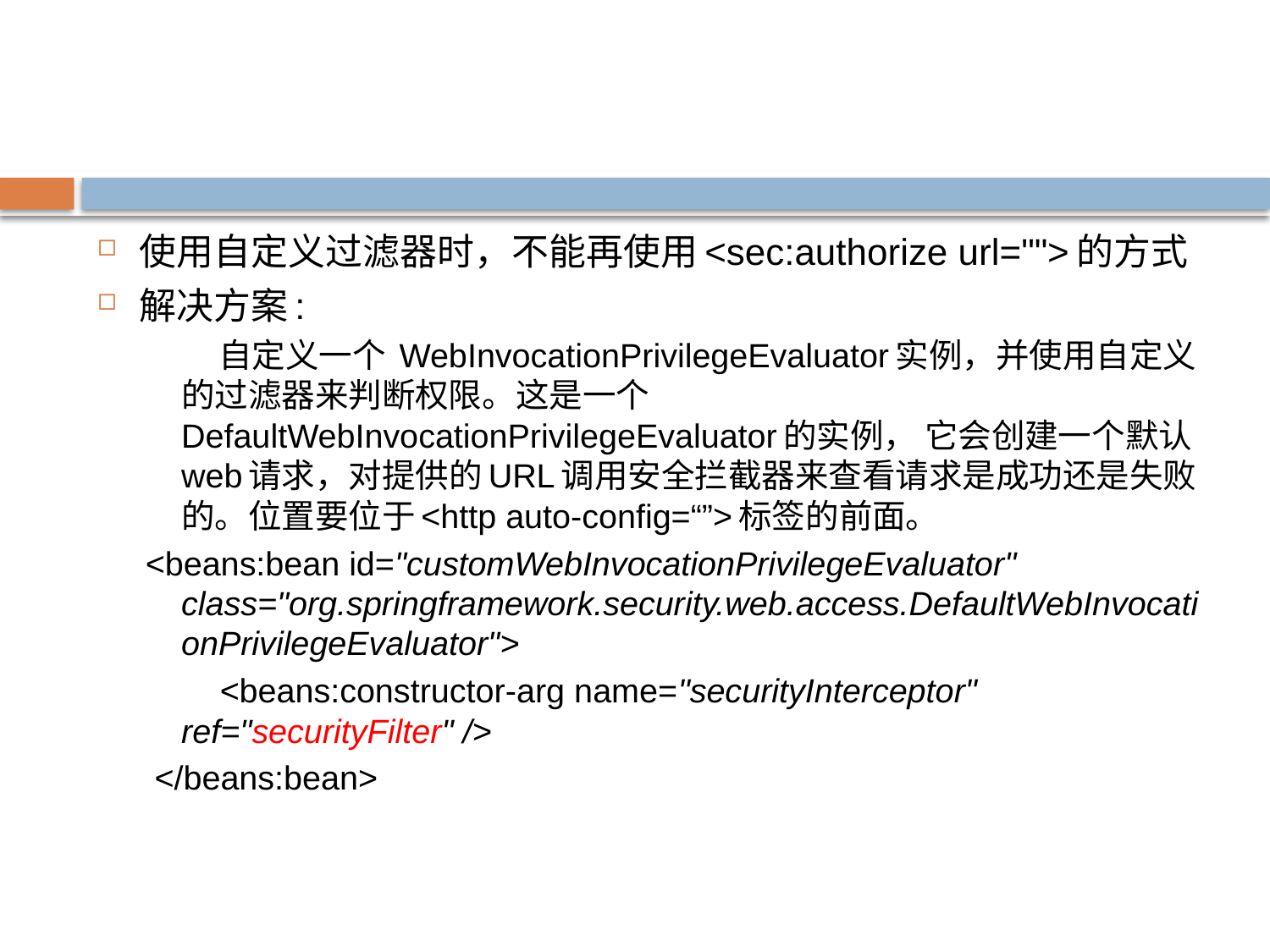

#
使用自定义过滤器时，不能再使用<sec:authorize url="">的方式
解决方案:
自定义一个 WebInvocationPrivilegeEvaluator实例，并使用自定义的过滤器来判断权限。这是一个 DefaultWebInvocationPrivilegeEvaluator的实例， 它会创建一个默认web请求，对提供的URL调用安全拦截器来查看请求是成功还是失败的。位置要位于<http auto-config=“”>标签的前面。
<beans:bean id="customWebInvocationPrivilegeEvaluator" class="org.springframework.security.web.access.DefaultWebInvocationPrivilegeEvaluator">
        <beans:constructor-arg name="securityInterceptor" ref="securityFilter" />
 </beans:bean>